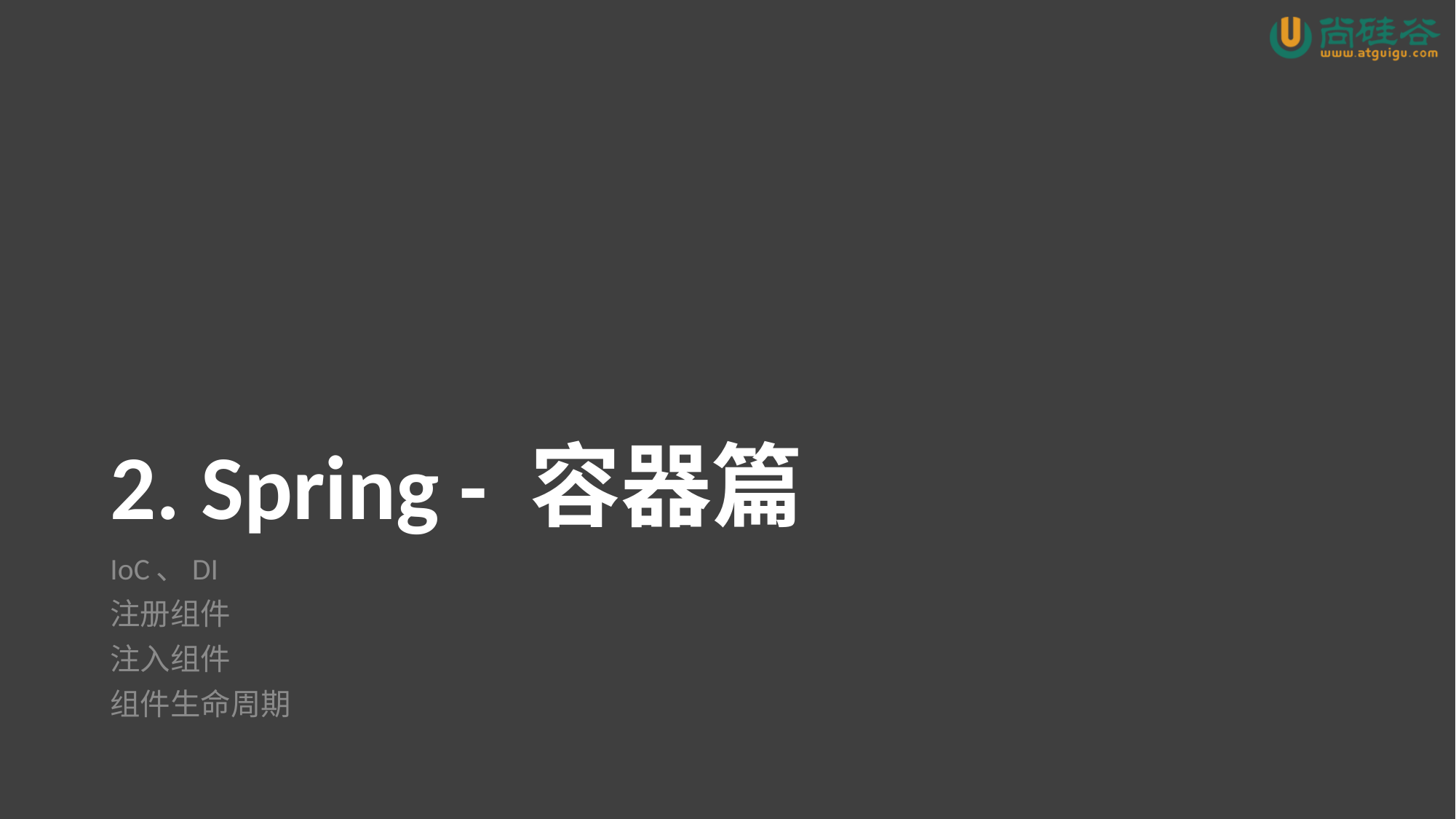

# 2. Spring - 容器篇
IoC、DI
注册组件
注入组件
组件生命周期